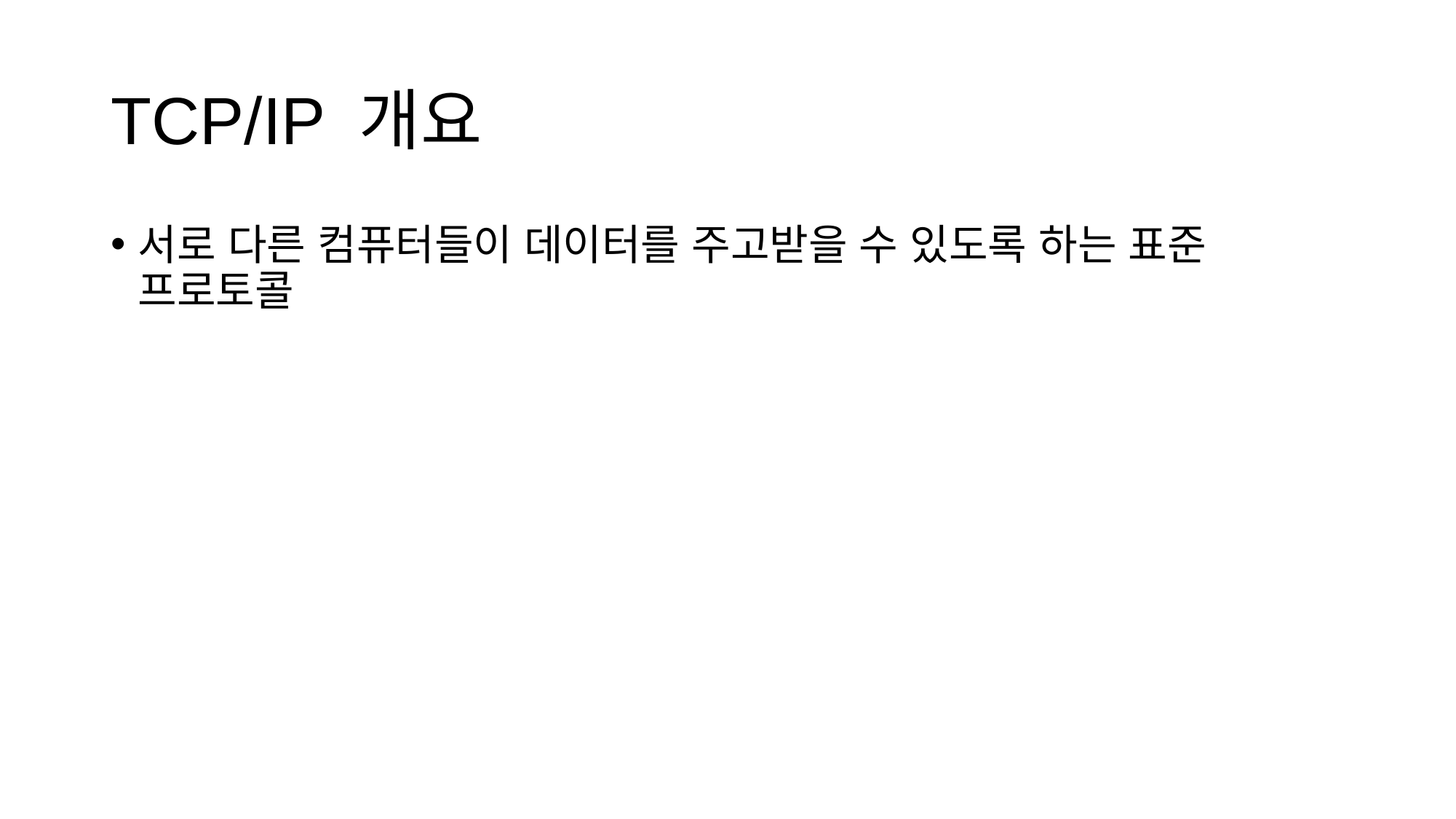

# TCP/IP 개요
서로 다른 컴퓨터들이 데이터를 주고받을 수 있도록 하는 표준 프로토콜